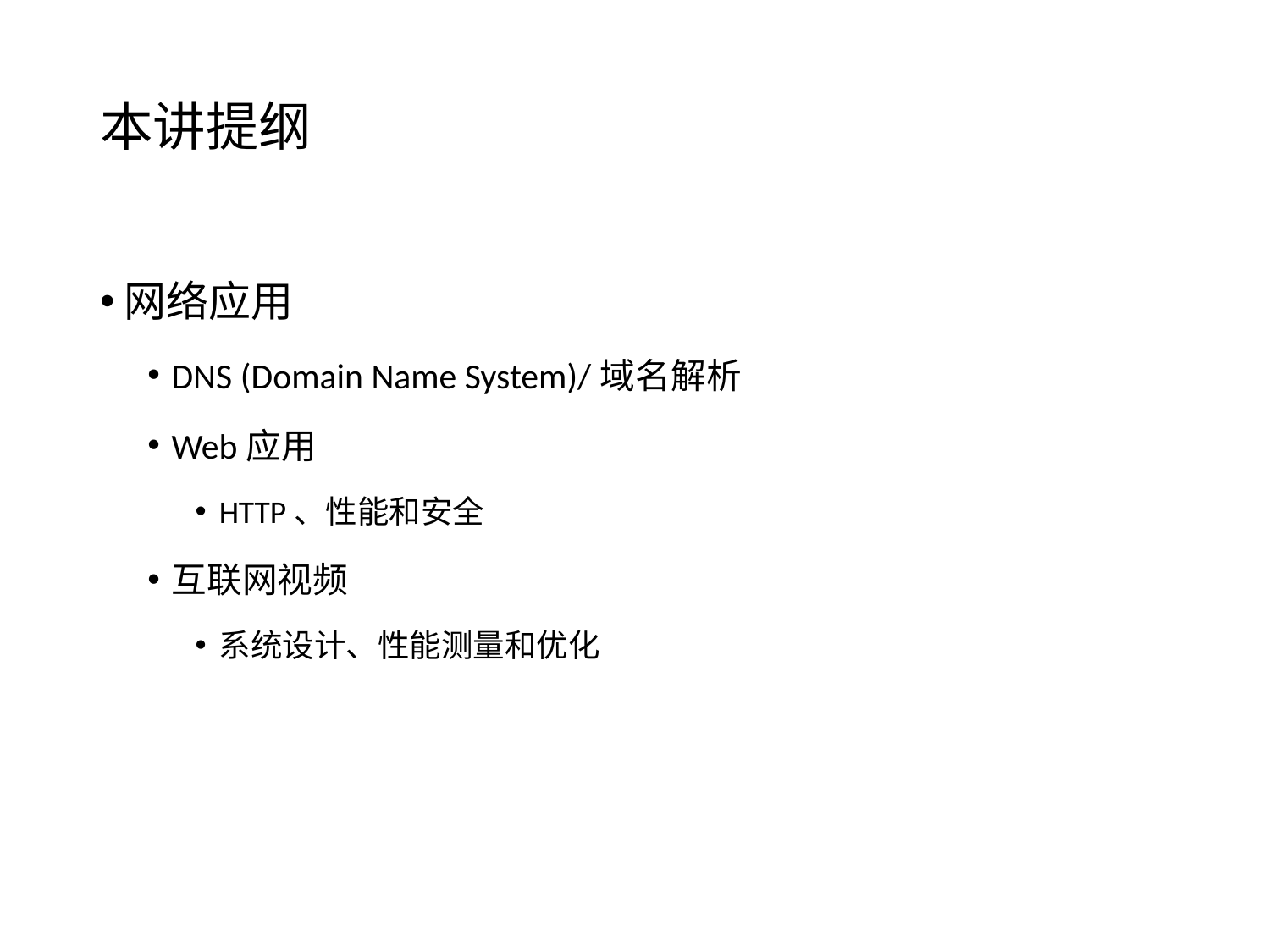

# 本讲提纲
网络应用
DNS (Domain Name System)/域名解析
Web应用
HTTP、性能和安全
互联网视频
系统设计、性能测量和优化
2